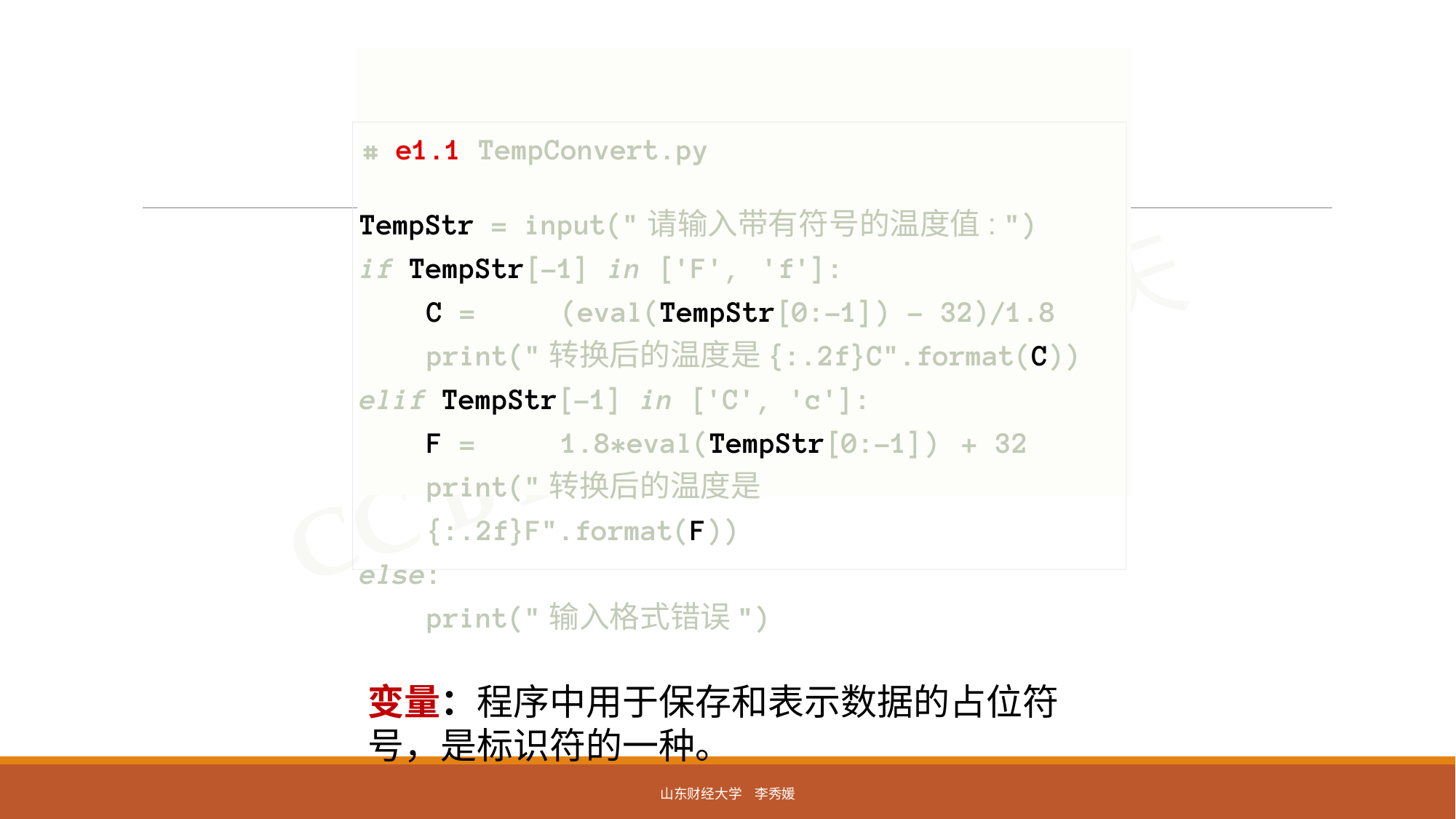

# # e1.1 TempConvert.py
TempStr = input("请输入带有符号的温度值: ")
if TempStr[-1] in ['F',	'f']:
C =	(eval(TempStr[0:-1]) - 32)/1.8
print("转换后的温度是{:.2f}C".format(C))
elif TempStr[-1] in ['C', 'c']:
F =	1.8*eval(TempStr[0:-1])	+	32  print("转换后的温度是{:.2f}F".format(F))
else:
print("输入格式错误")

变量：程序中用于保存和表示数据的占位符号，是标识符的一种。

山东财经大学   李秀媛